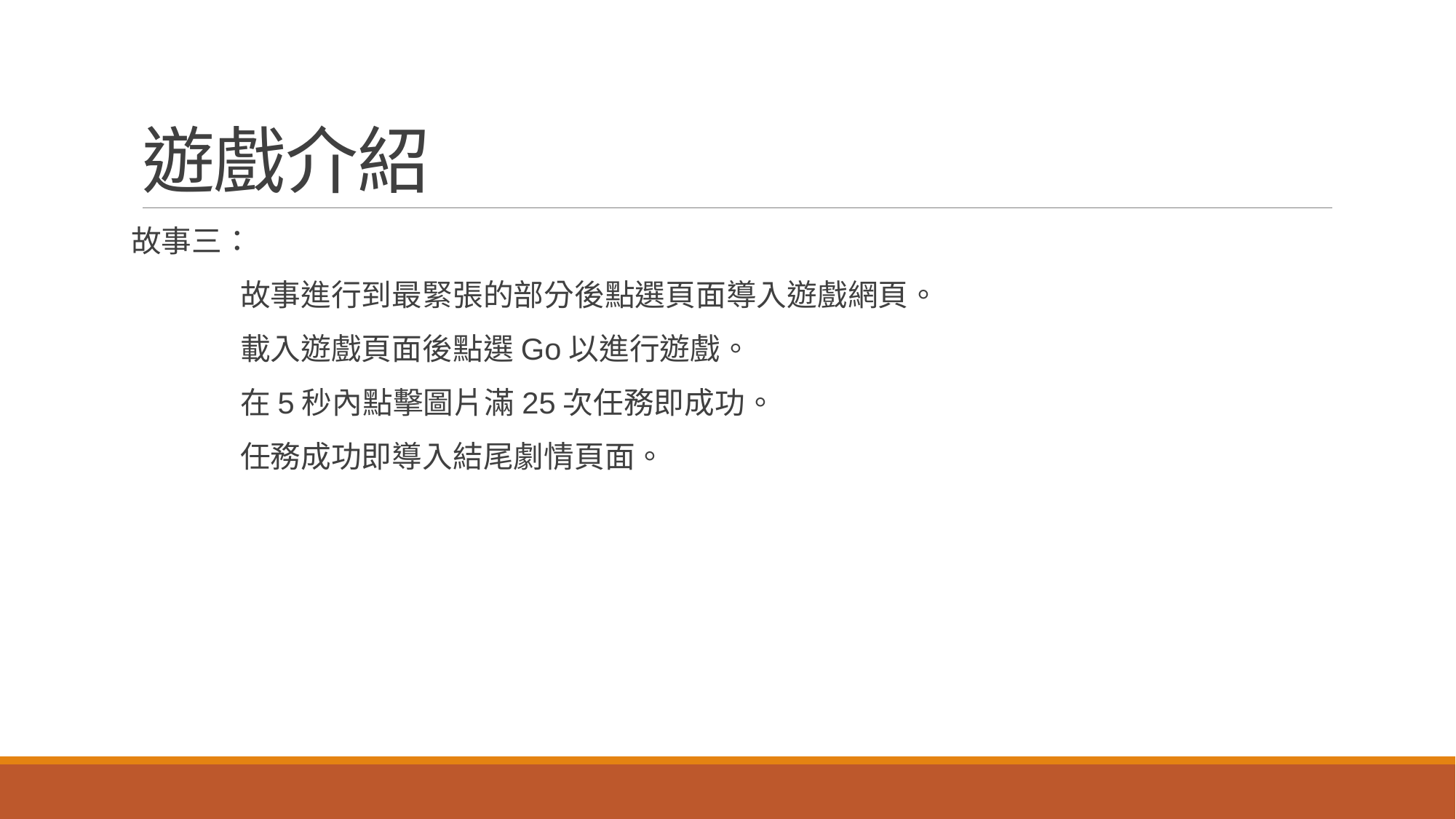

# 遊戲介紹
故事三：
	故事進行到最緊張的部分後點選頁面導入遊戲網頁。
	載入遊戲頁面後點選Go以進行遊戲。
	在5秒內點擊圖片滿25次任務即成功。
	任務成功即導入結尾劇情頁面。